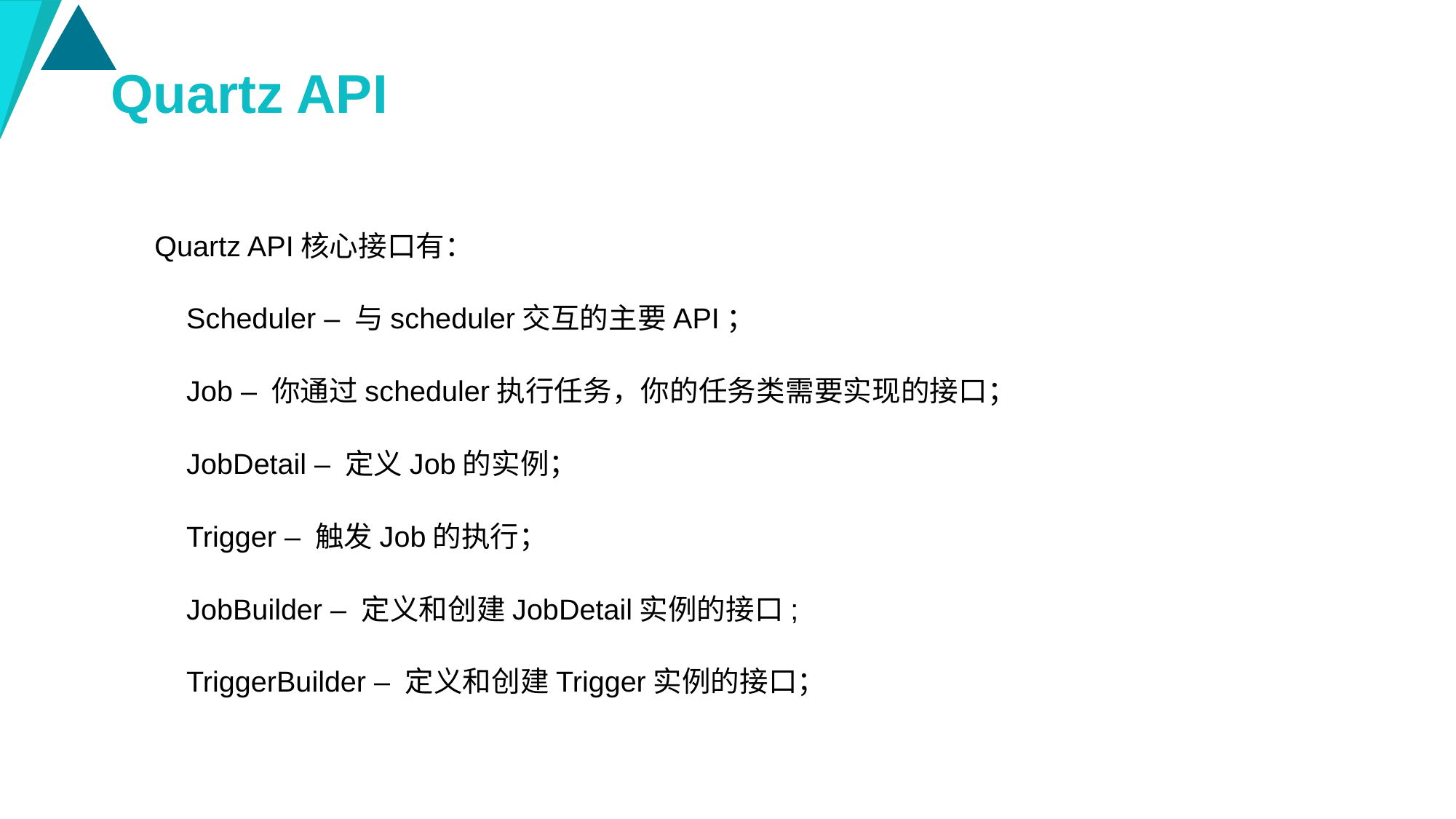

# Quartz API
Quartz API核心接口有：
    Scheduler – 与scheduler交互的主要API；
    Job – 你通过scheduler执行任务，你的任务类需要实现的接口；
    JobDetail – 定义Job的实例；
    Trigger – 触发Job的执行；
    JobBuilder – 定义和创建JobDetail实例的接口;
    TriggerBuilder – 定义和创建Trigger实例的接口；